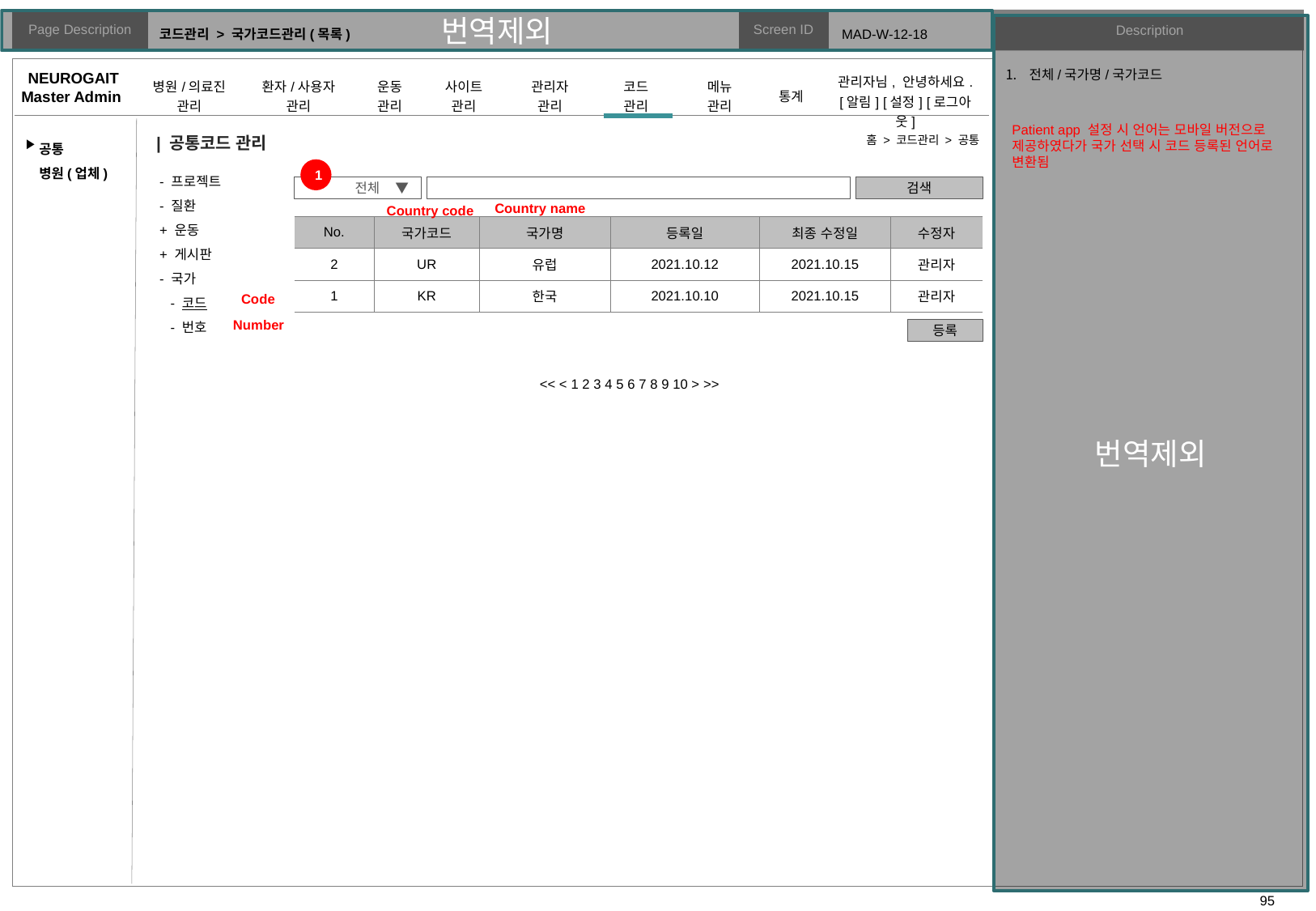

# 코드관리 > 국가코드관리(목록)
MAD-W-12-18
전체/국가명/국가코드
Patient app 설정 시 언어는 모바일 버전으로 제공하였다가 국가 선택 시 코드 등록된 언어로 변환됨
| 공통코드 관리
홈 > 코드관리 > 공통
▶
- 프로젝트
- 질환
+ 운동
+ 게시판
- 국가
  - 코드
  - 번호
1
전체    ▼

검색
Country name
Country code
| No. | 국가코드 | 국가명 | 등록일 | 최종 수정일 | 수정자 |
| --- | --- | --- | --- | --- | --- |
| 2 | UR | 유럽 | 2021.10.12 | 2021.10.15 | 관리자 |
| 1 | KR | 한국 | 2021.10.10 | 2021.10.15 | 관리자 |
Code
Number
등록
<< < 1 2 3 4 5 6 7 8 9 10 > >>